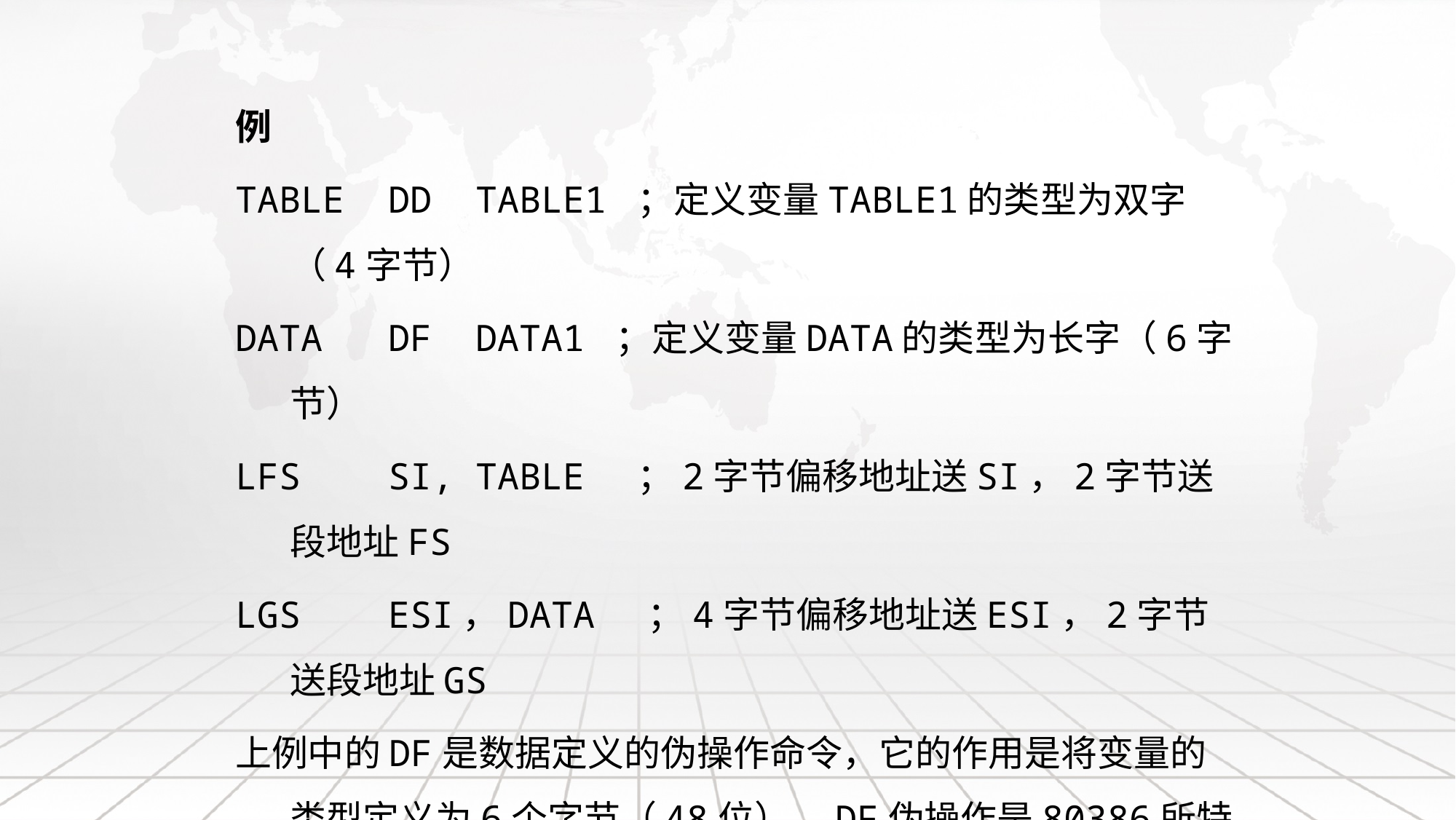

例
TABLE  DD  TABLE1 ；定义变量TABLE1的类型为双字（4字节）
DATA   DF  DATA1 ；定义变量DATA的类型为长字（6字节）
LFS    SI, TABLE  ；2字节偏移地址送SI，2字节送段地址FS
LGS    ESI，DATA  ；4字节偏移地址送ESI，2字节送段地址GS
上例中的DF是数据定义的伪操作命令，它的作用是将变量的类型定义为6个字节（48位），DF伪操作是80386所特有的。